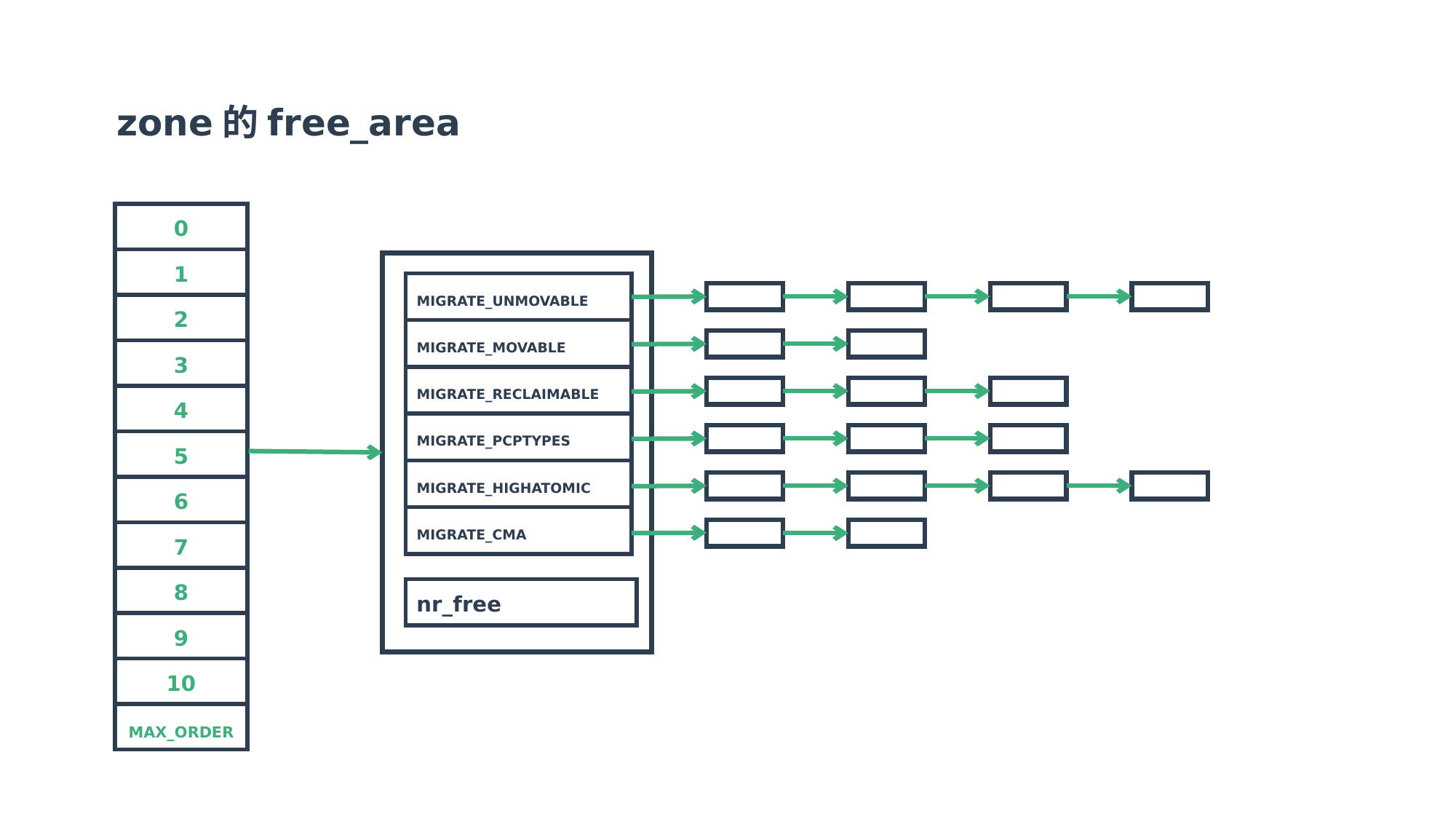

zone的free_area
| 0 |
| --- |
| 1 |
| 2 |
| 3 |
| 4 |
| 5 |
| 6 |
| 7 |
| 8 |
| 9 |
| 10 |
| MAX\_ORDER |

| MIGRATE\_UNMOVABLE |
| --- |
| MIGRATE\_MOVABLE |
| MIGRATE\_RECLAIMABLE |
| MIGRATE\_PCPTYPES |
| MIGRATE\_HIGHATOMIC |
| MIGRATE\_CMA |

| nr\_free |
| --- |